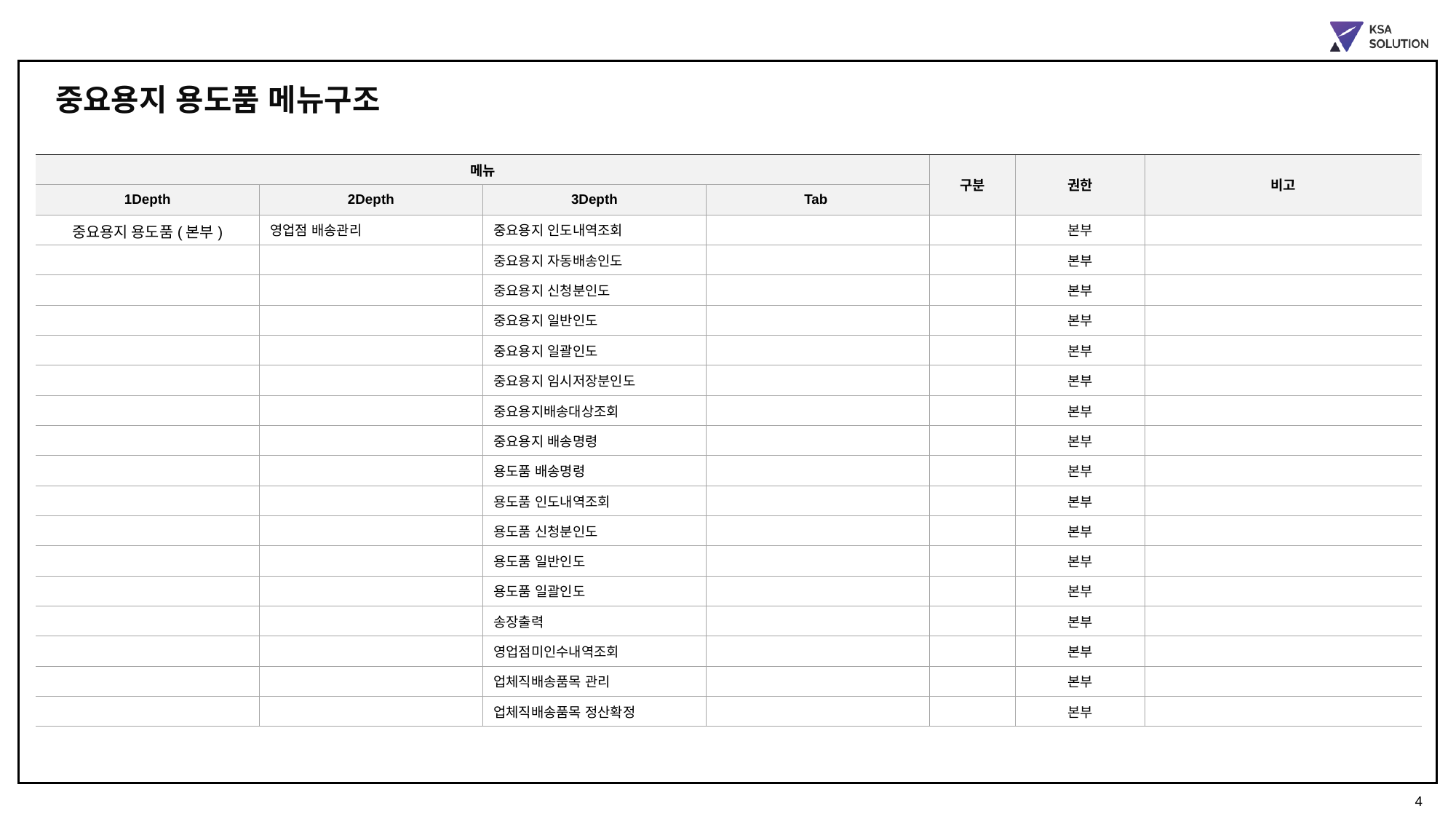

중요용지 용도품 메뉴구조
| 메뉴 |  |  |  | 구분 | 권한 | 비고 |
| --- | --- | --- | --- | --- | --- | --- |
| 1Depth | 2Depth | 3Depth | Tab |  |  |  |
| 중요용지 용도품(본부) | 영업점 배송관리 | 중요용지 인도내역조회 |  |  | 본부 |  |
|  |  | 중요용지 자동배송인도 |  |  | 본부 |  |
|  |  | 중요용지 신청분인도 |  |  | 본부 |  |
|  |  | 중요용지 일반인도 |  |  | 본부 |  |
|  |  | 중요용지 일괄인도 |  |  | 본부 |  |
|  |  | 중요용지 임시저장분인도 |  |  | 본부 |  |
|  |  | 중요용지배송대상조회 |  |  | 본부 |  |
|  |  | 중요용지 배송명령 |  |  | 본부 |  |
|  |  | 용도품 배송명령 |  |  | 본부 |  |
|  |  | 용도품 인도내역조회 |  |  | 본부 |  |
|  |  | 용도품 신청분인도 |  |  | 본부 |  |
|  |  | 용도품 일반인도 |  |  | 본부 |  |
|  |  | 용도품 일괄인도 |  |  | 본부 |  |
|  |  | 송장출력 |  |  | 본부 |  |
|  |  | 영업점미인수내역조회 |  |  | 본부 |  |
|  |  | 업체직배송품목 관리 |  |  | 본부 |  |
|  |  | 업체직배송품목 정산확정 |  |  | 본부 |  |